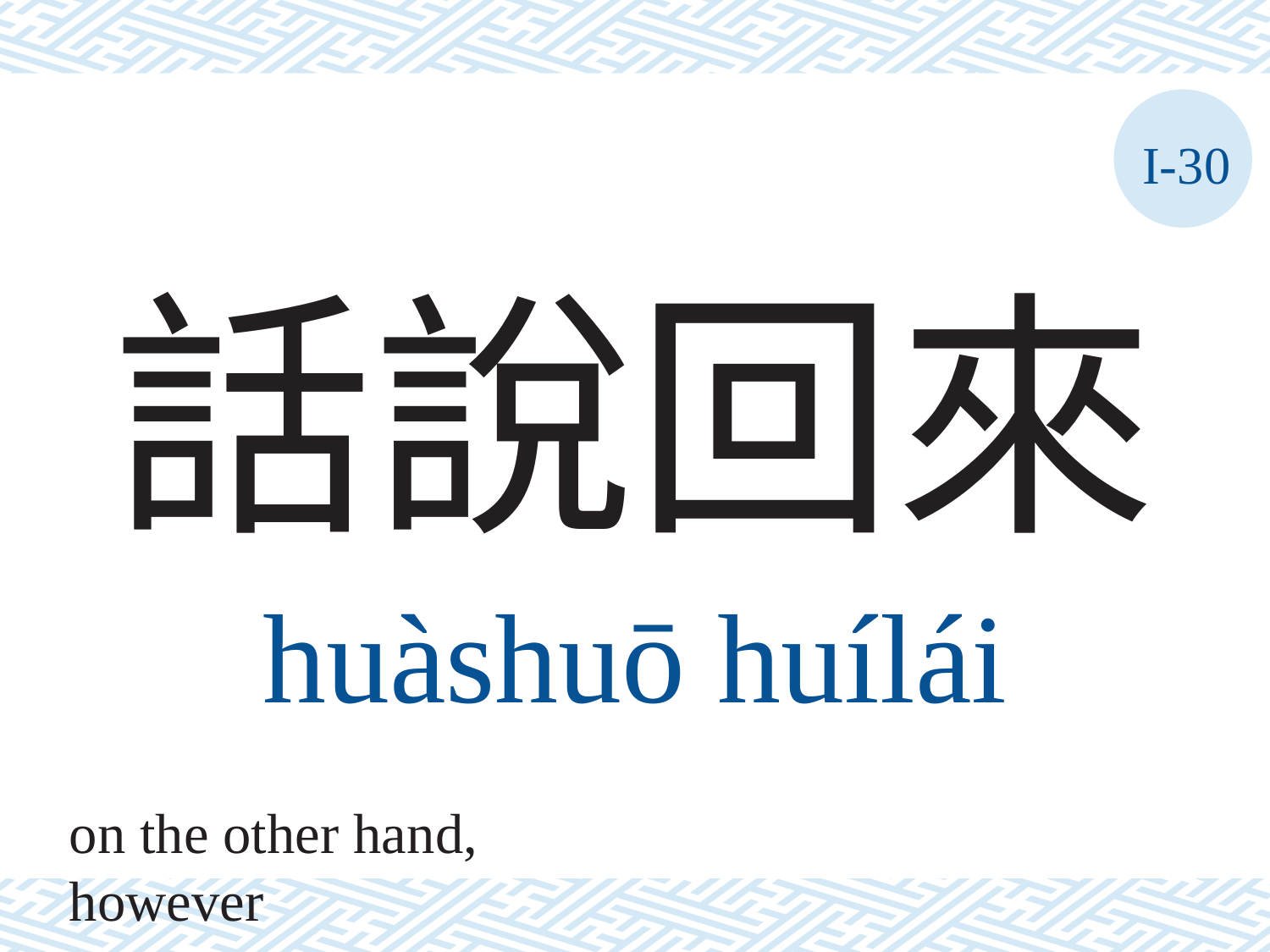

I-30
# 話說回來
huàshuō	huílái
on the other hand, however